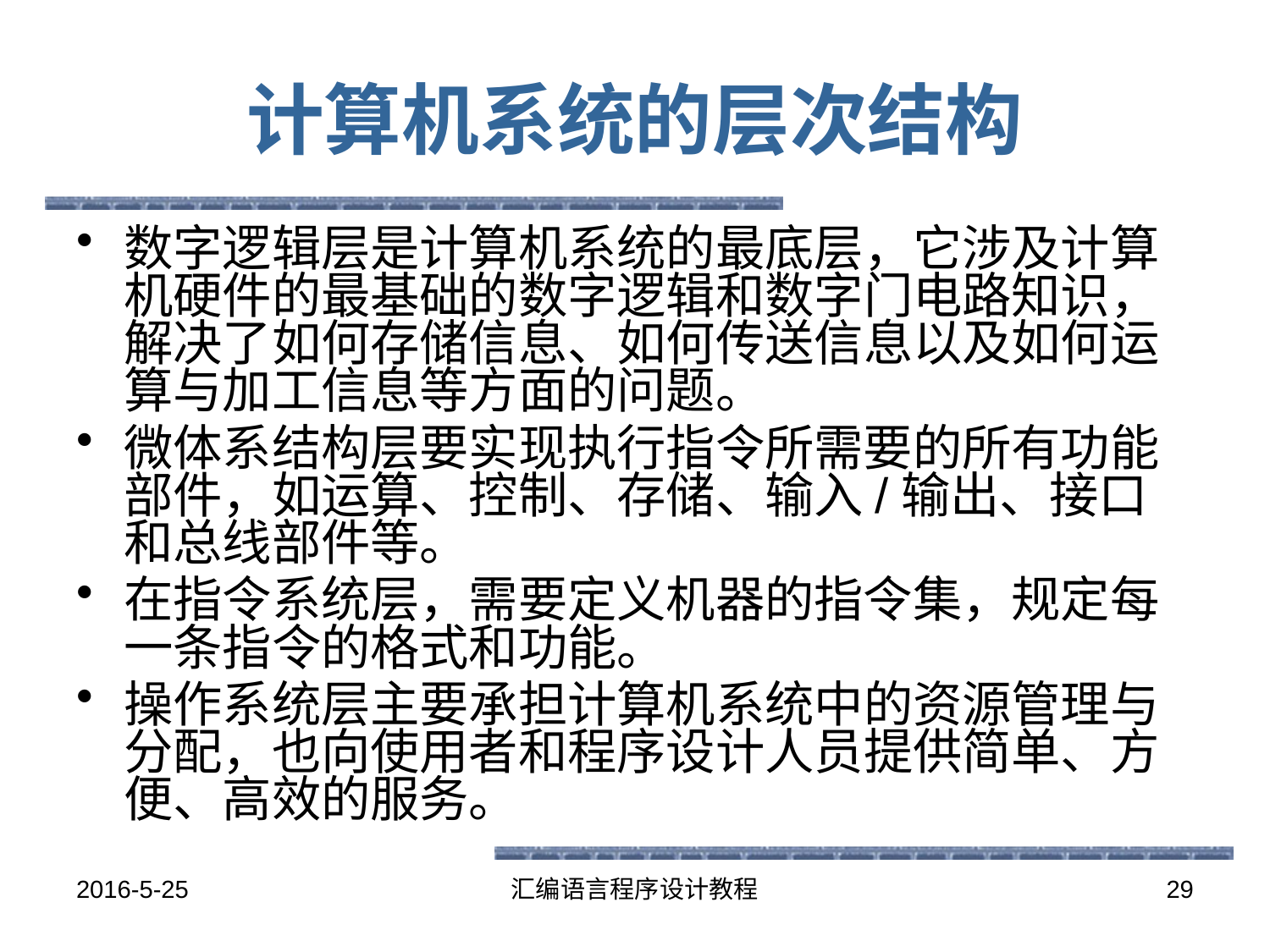

# 计算机系统的层次结构
数字逻辑层是计算机系统的最底层，它涉及计算机硬件的最基础的数字逻辑和数字门电路知识，解决了如何存储信息、如何传送信息以及如何运算与加工信息等方面的问题。
微体系结构层要实现执行指令所需要的所有功能部件，如运算、控制、存储、输入/输出、接口和总线部件等。
在指令系统层，需要定义机器的指令集，规定每一条指令的格式和功能。
操作系统层主要承担计算机系统中的资源管理与分配，也向使用者和程序设计人员提供简单、方便、高效的服务。
2016-5-25
汇编语言程序设计教程
29